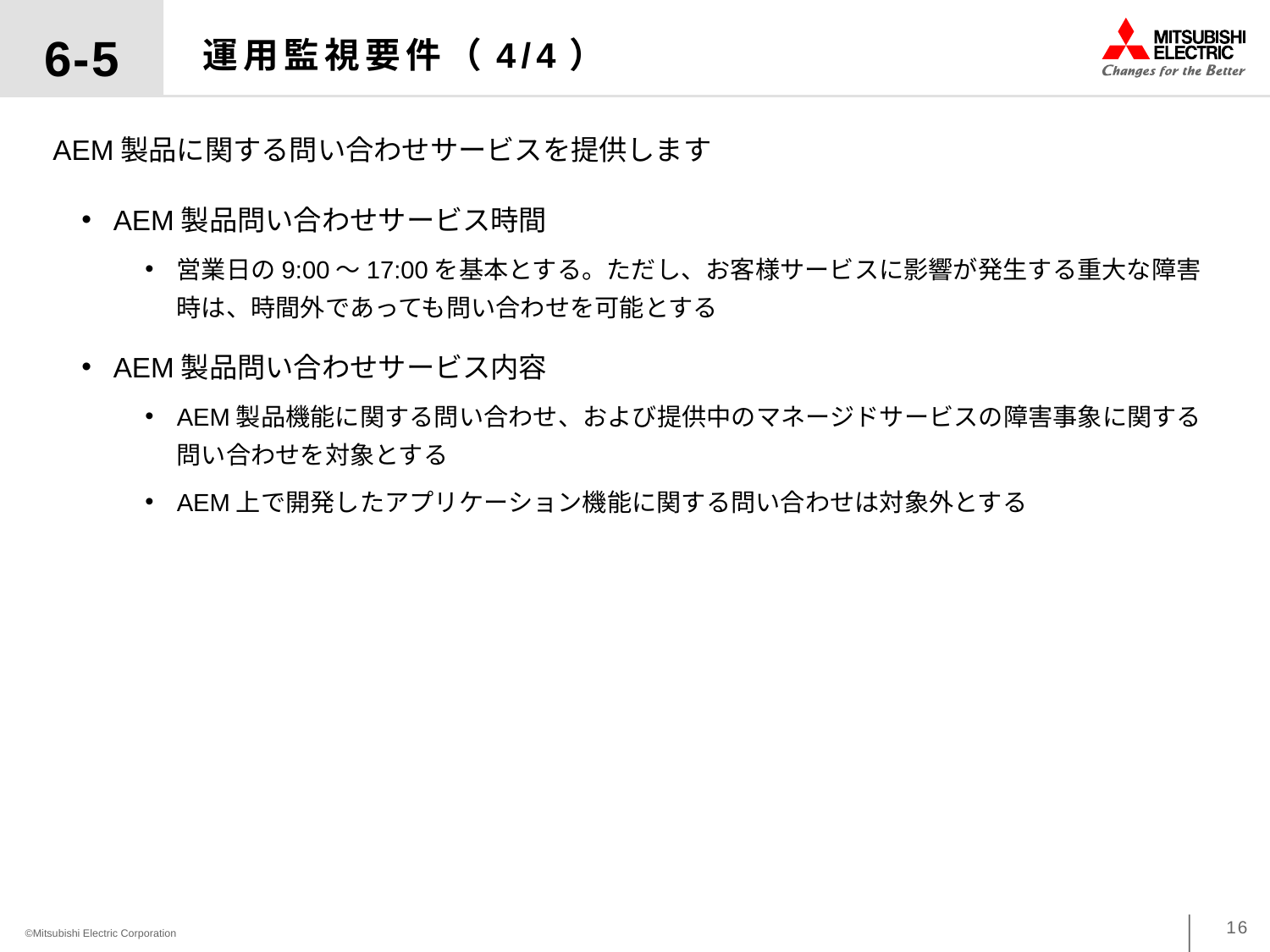

6-5
# 運用監視要件（4/4）
AEM製品に関する問い合わせサービスを提供します
AEM製品問い合わせサービス時間
営業日の9:00〜17:00を基本とする。ただし、お客様サービスに影響が発生する重大な障害時は、時間外であっても問い合わせを可能とする
AEM製品問い合わせサービス内容
AEM製品機能に関する問い合わせ、および提供中のマネージドサービスの障害事象に関する問い合わせを対象とする
AEM上で開発したアプリケーション機能に関する問い合わせは対象外とする

16